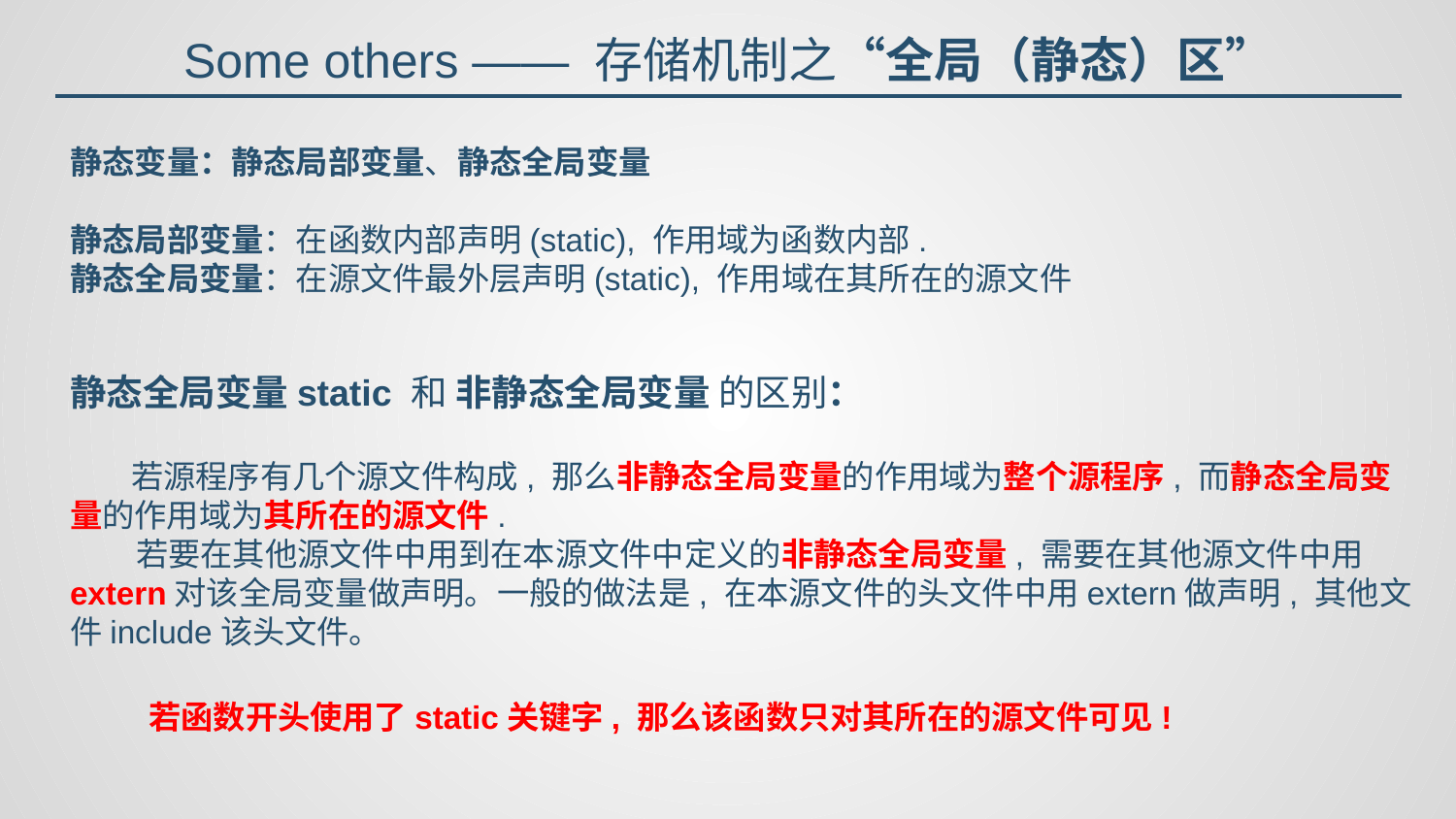

Some others —— 存储机制之“全局（静态）区”

静态变量：静态局部变量、静态全局变量

静态局部变量：在函数内部声明(static), 作用域为函数内部.
静态全局变量：在源文件最外层声明(static), 作用域在其所在的源文件
静态全局变量static 和 非静态全局变量 的区别：

         若源程序有几个源文件构成, 那么非静态全局变量的作用域为整个源程序, 而静态全局变量的作用域为其所在的源文件.
        若要在其他源文件中用到在本源文件中定义的非静态全局变量, 需要在其他源文件中用extern对该全局变量做声明。一般的做法是, 在本源文件的头文件中用extern做声明, 其他文件include该头文件。
若函数开头使用了static关键字, 那么该函数只对其所在的源文件可见!